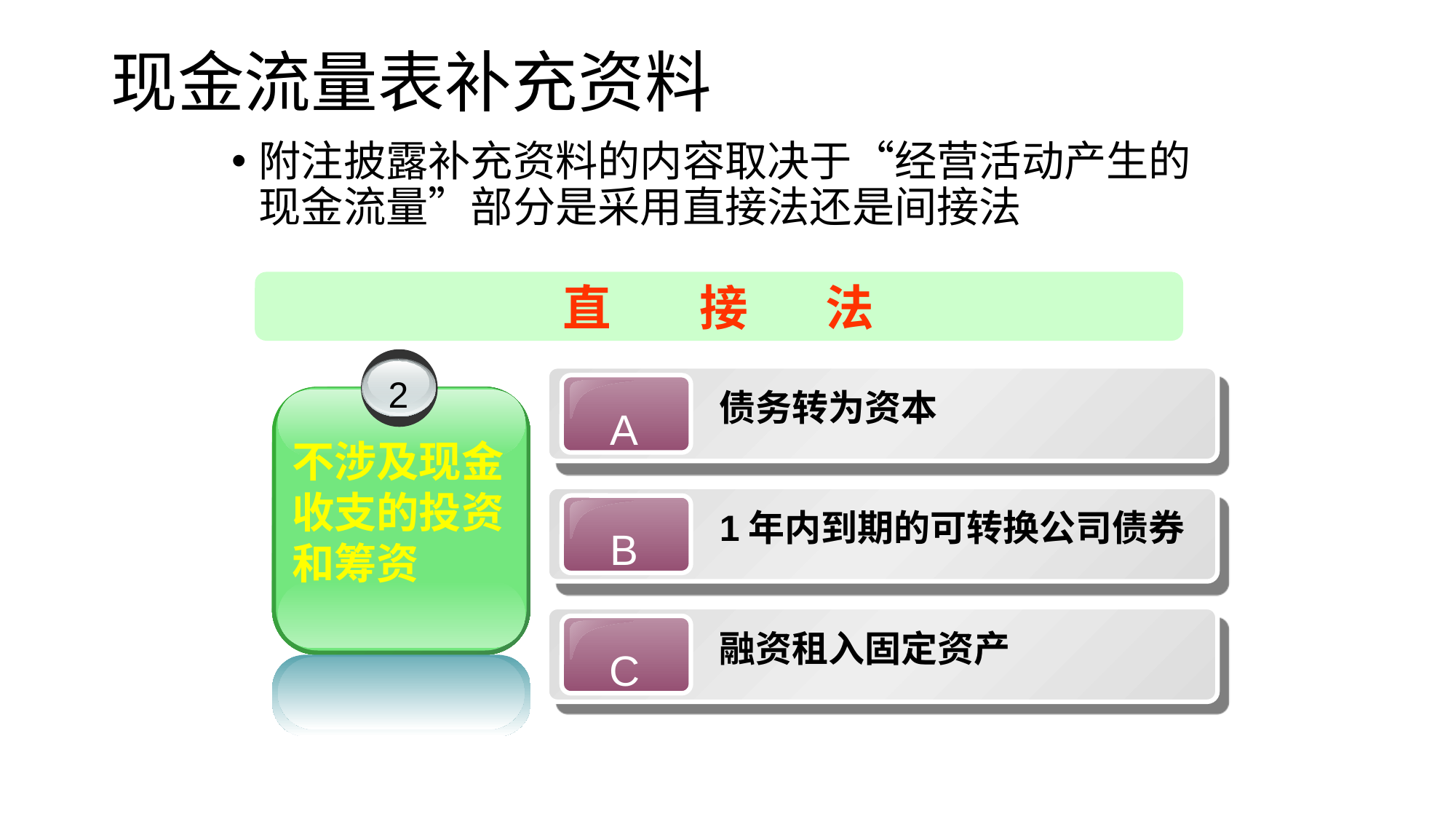

# 现金流量表补充资料
附注披露补充资料的内容取决于“经营活动产生的现金流量”部分是采用直接法还是间接法

直        接       法

2

不涉及现金收支的投资和筹资

A
债务转为资本

B
1年内到期的可转换公司债券

C
融资租入固定资产
2023/3/30
74